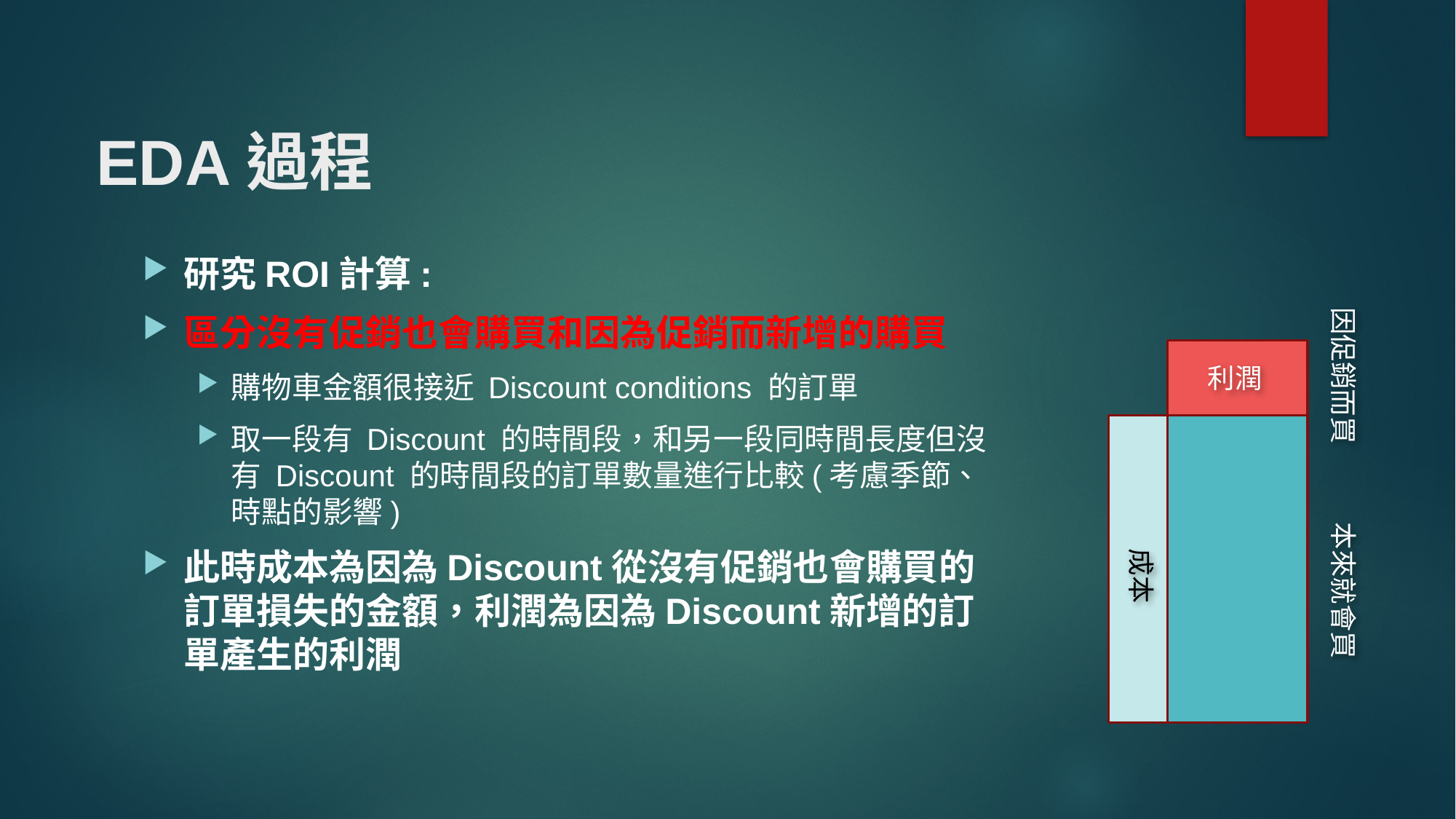

# EDA過程
研究ROI計算:
區分沒有促銷也會購買和因為促銷而新增的購買
購物車金額很接近 Discount conditions 的訂單
取一段有 Discount 的時間段，和另一段同時間長度但沒有 Discount 的時間段的訂單數量進行比較(考慮季節、時點的影響)
此時成本為因為Discount從沒有促銷也會購買的訂單損失的金額，利潤為因為Discount新增的訂單產生的利潤
因促銷而買

利潤

本來就會買
成本